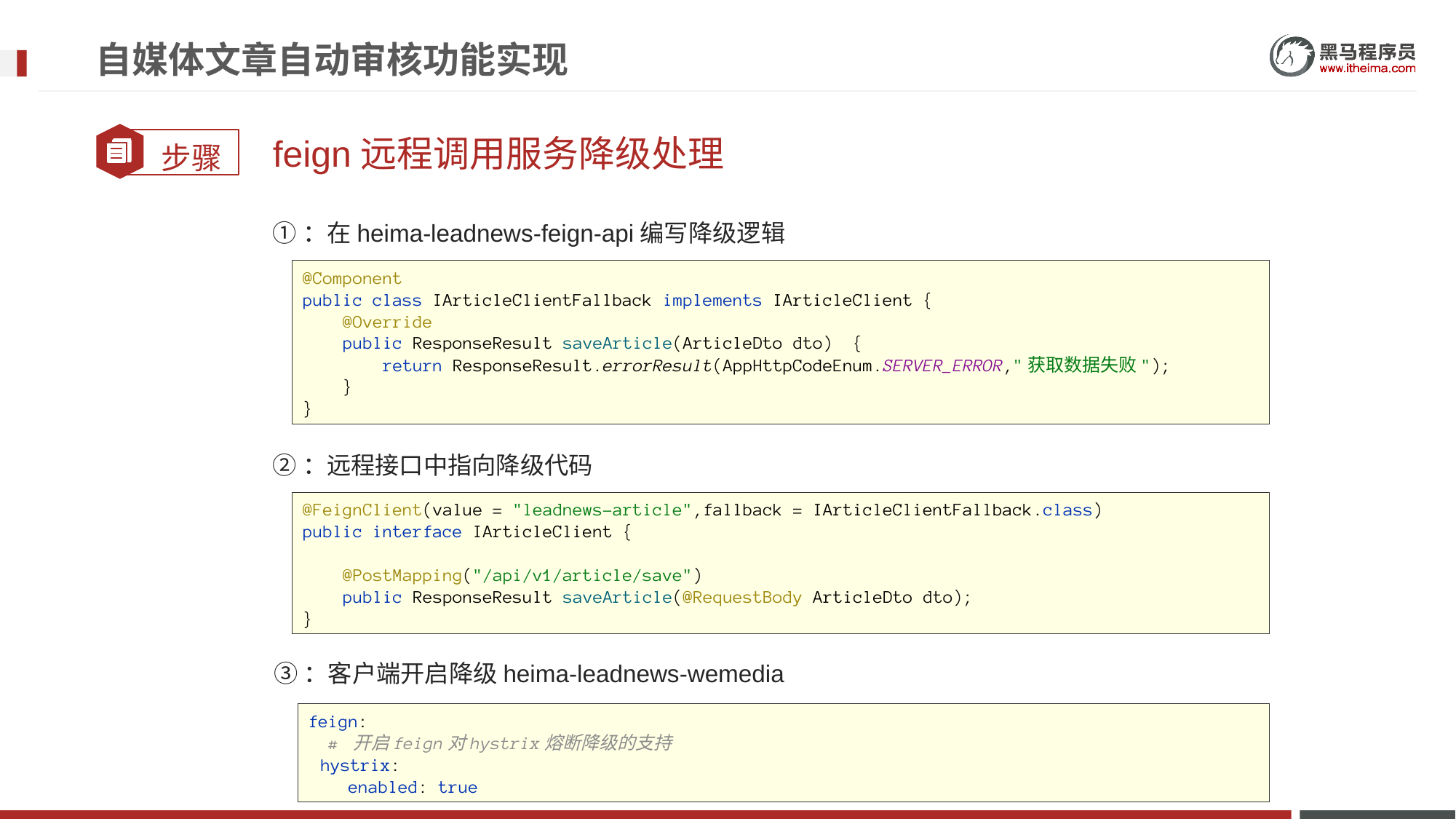

# 自媒体文章自动审核功能实现
feign远程调用服务降级处理
①：在heima-leadnews-feign-api编写降级逻辑
@Component
public class IArticleClientFallback implements IArticleClient {
    @Override
    public ResponseResult saveArticle(ArticleDto dto)  {
        return ResponseResult.errorResult(AppHttpCodeEnum.SERVER_ERROR,"获取数据失败");
    }
}
②：远程接口中指向降级代码
@FeignClient(value = "leadnews-article",fallback = IArticleClientFallback.class)
public interface IArticleClient {
    @PostMapping("/api/v1/article/save")
    public ResponseResult saveArticle(@RequestBody ArticleDto dto);
}
③：客户端开启降级heima-leadnews-wemedia
feign:
  # 开启feign对hystrix熔断降级的支持
  hystrix:
    enabled: true